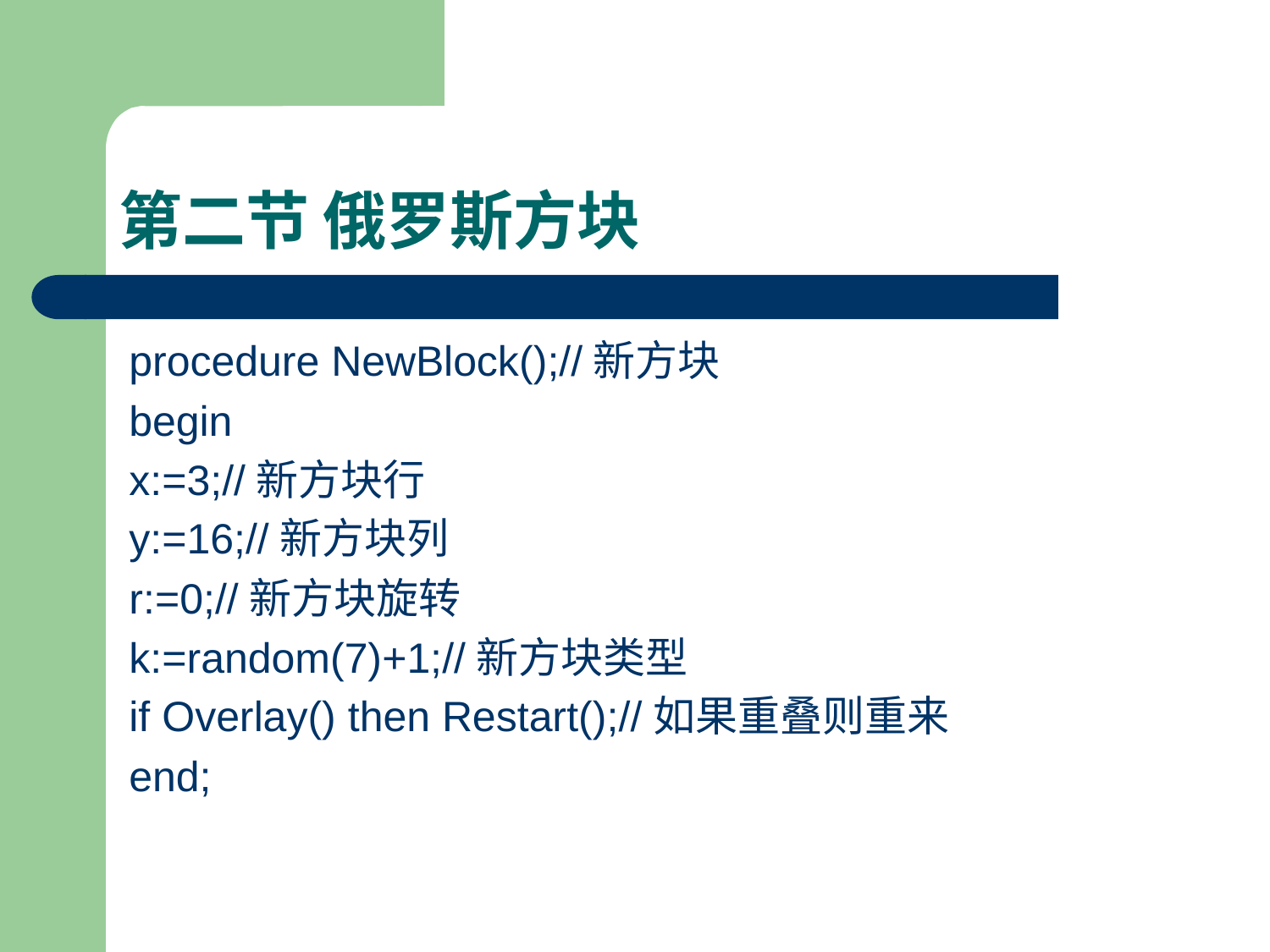

# 第二节 俄罗斯方块
procedure NewBlock();//新方块
begin
x:=3;//新方块行
y:=16;//新方块列
r:=0;//新方块旋转
k:=random(7)+1;//新方块类型
if Overlay() then Restart();//如果重叠则重来
end;